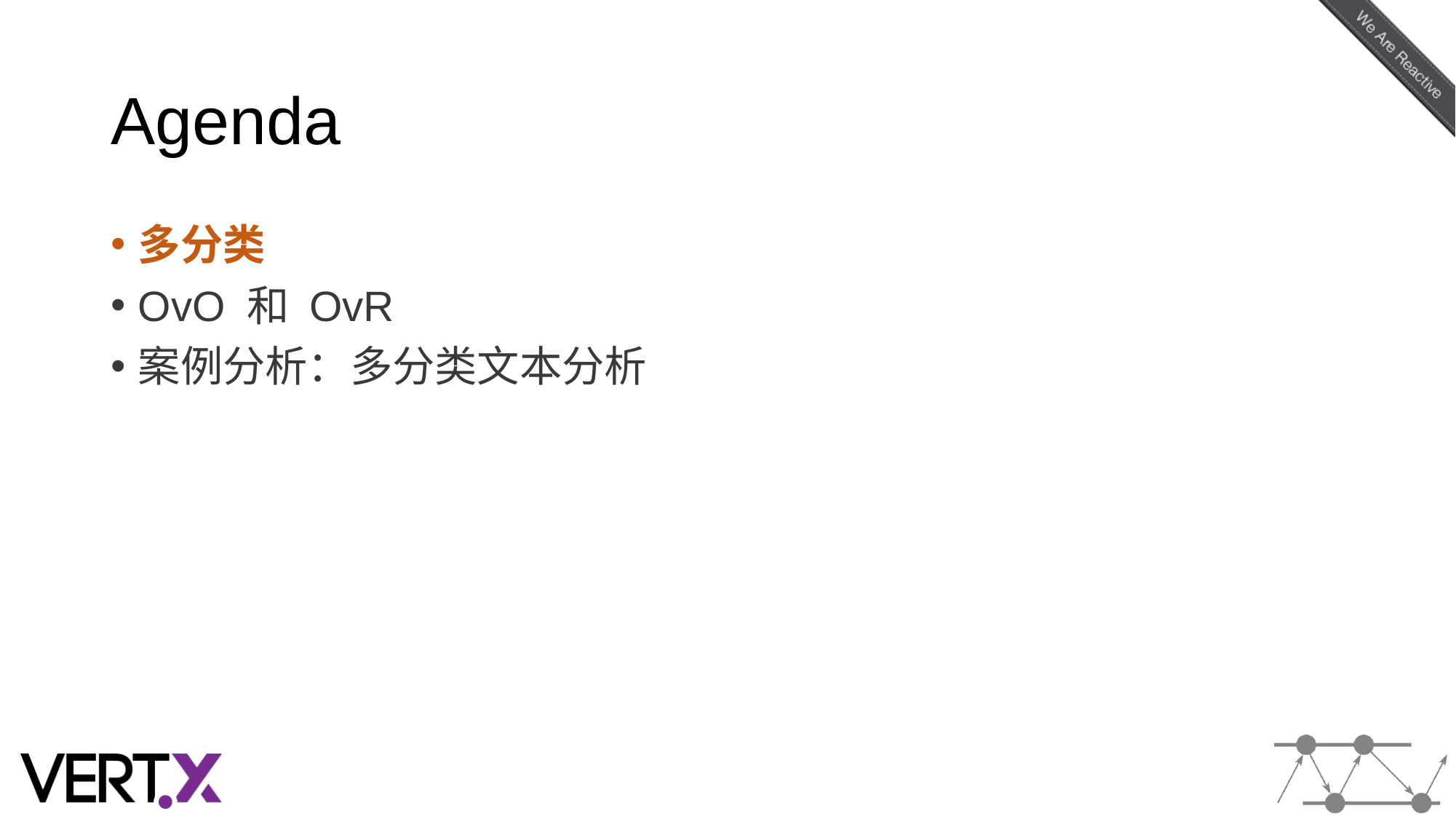

# Agenda
多分类
OvO 和 OvR
案例分析：多分类文本分析界